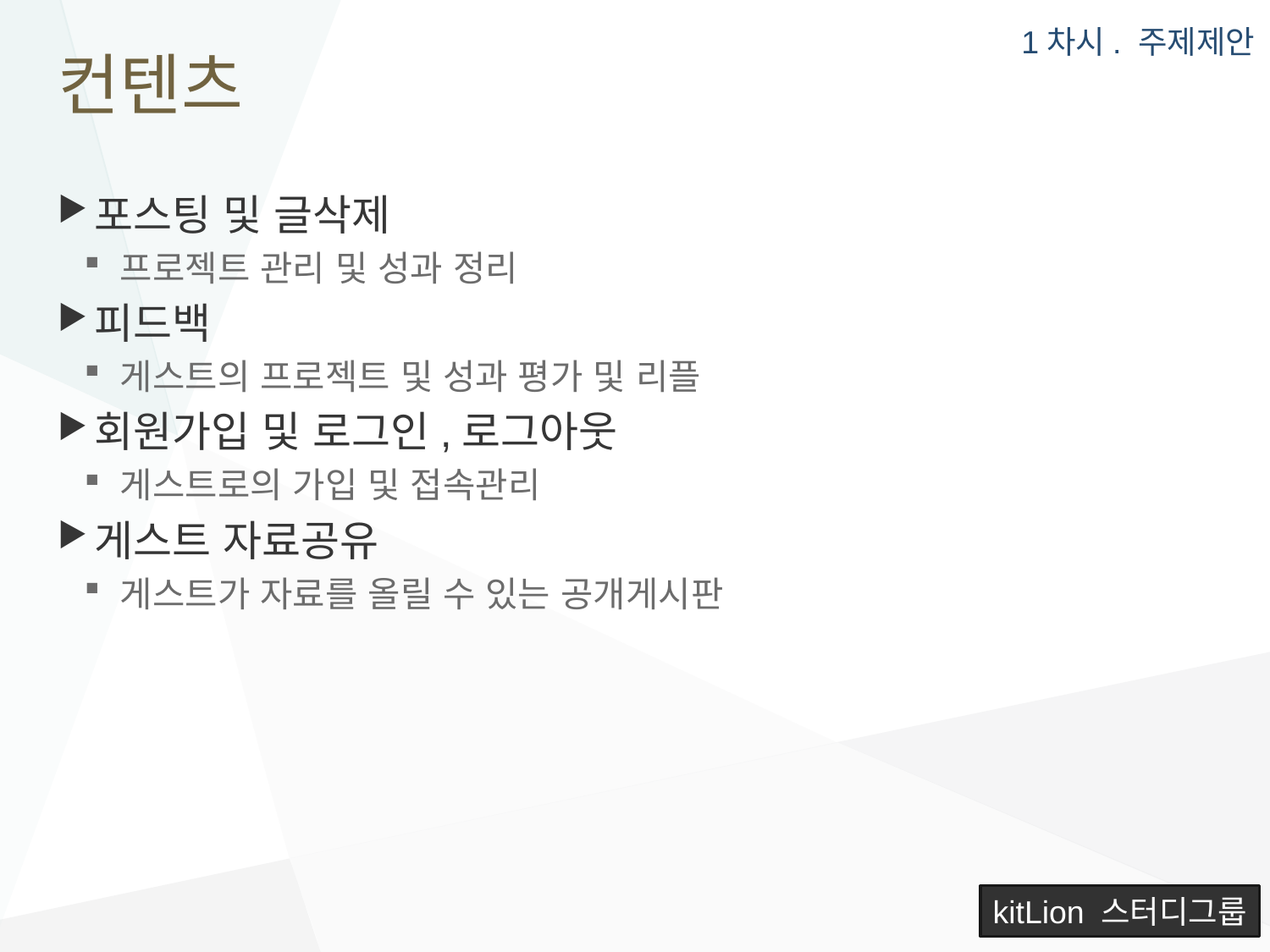

1차시. 주제제안
# 컨텐츠
포스팅 및 글삭제
프로젝트 관리 및 성과 정리
피드백
게스트의 프로젝트 및 성과 평가 및 리플
회원가입 및 로그인,로그아웃
게스트로의 가입 및 접속관리
게스트 자료공유
게스트가 자료를 올릴 수 있는 공개게시판

kitLion 스터디그룹